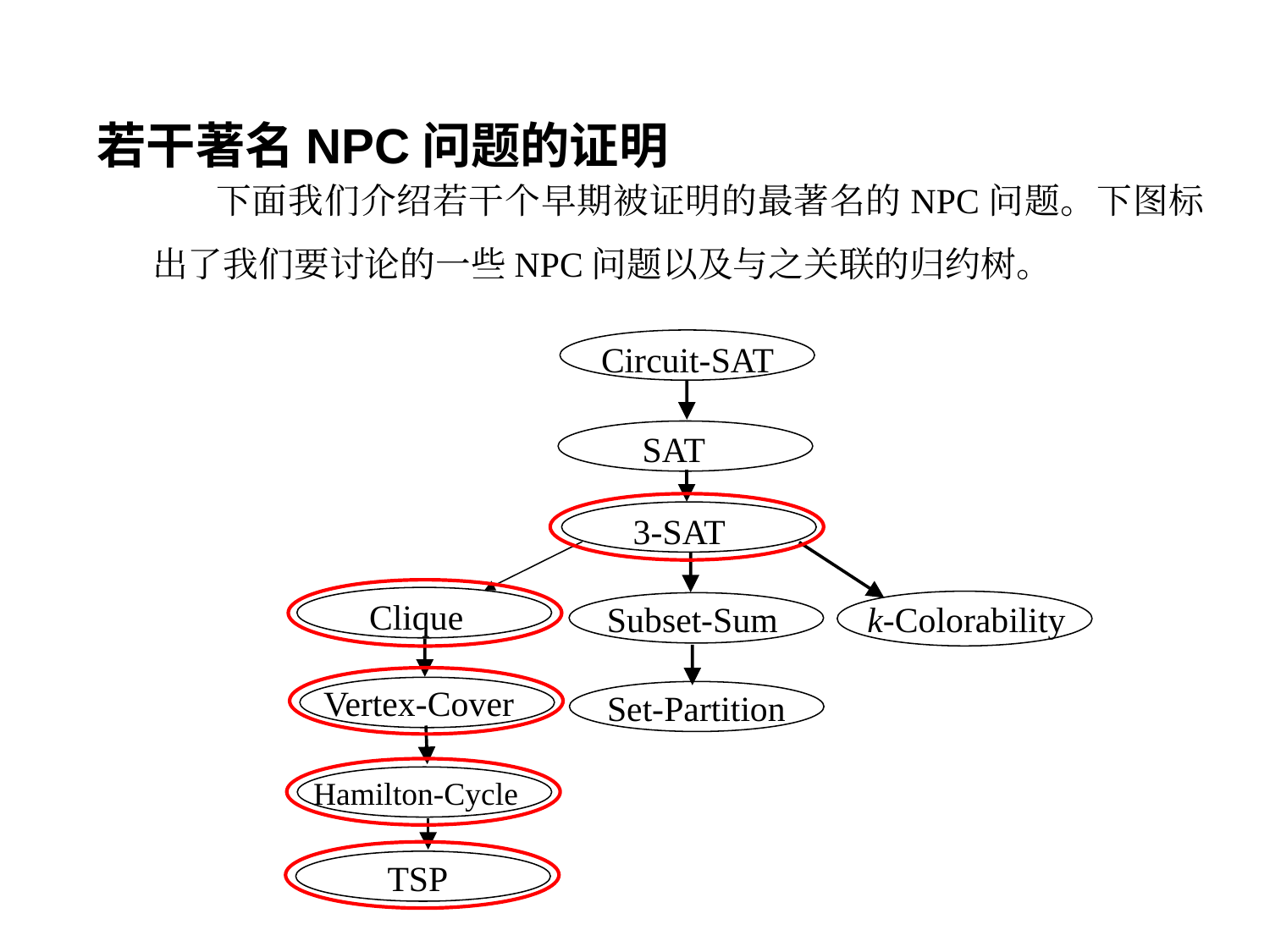

若干著名NPC问题的证明

下面我们介绍若干个早期被证明的最著名的NPC问题。下图标出了我们要讨论的一些NPC问题以及与之关联的归约树。

SAT

3-SAT

Clique
k-Colorability

Subset-Sum

Set-Partition

Vertex-Cover

Hamilton-Cycle

TSP

Circuit-SAT